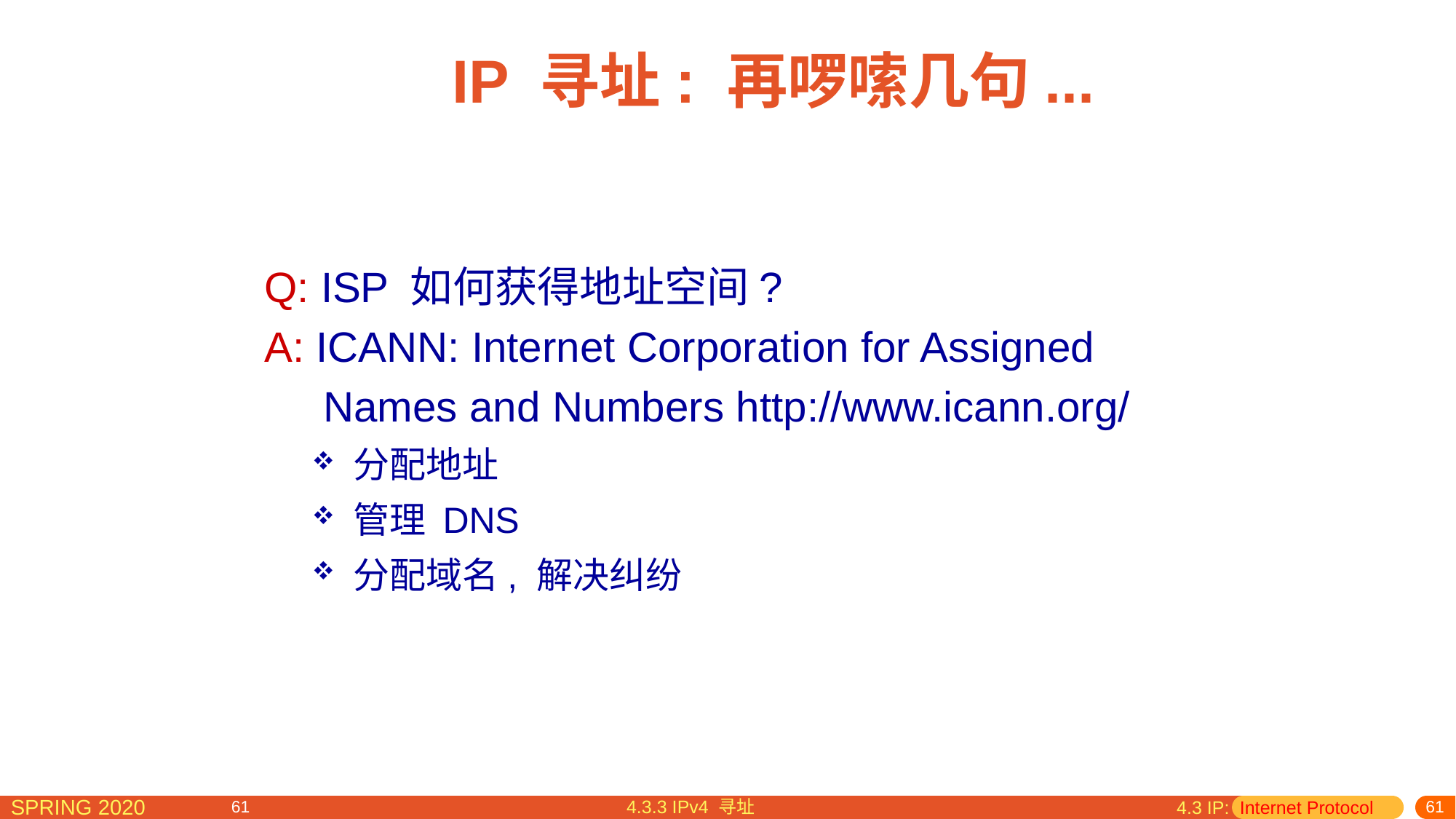

# IP 寻址: 再啰嗦几句...
Q: ISP 如何获得地址空间?
A: ICANN: Internet Corporation for Assigned
     Names and Numbers http://www.icann.org/
分配地址
管理 DNS
分配域名, 解决纠纷
4.3.3 IPv4 寻址
4.3 IP:  Internet Protocol